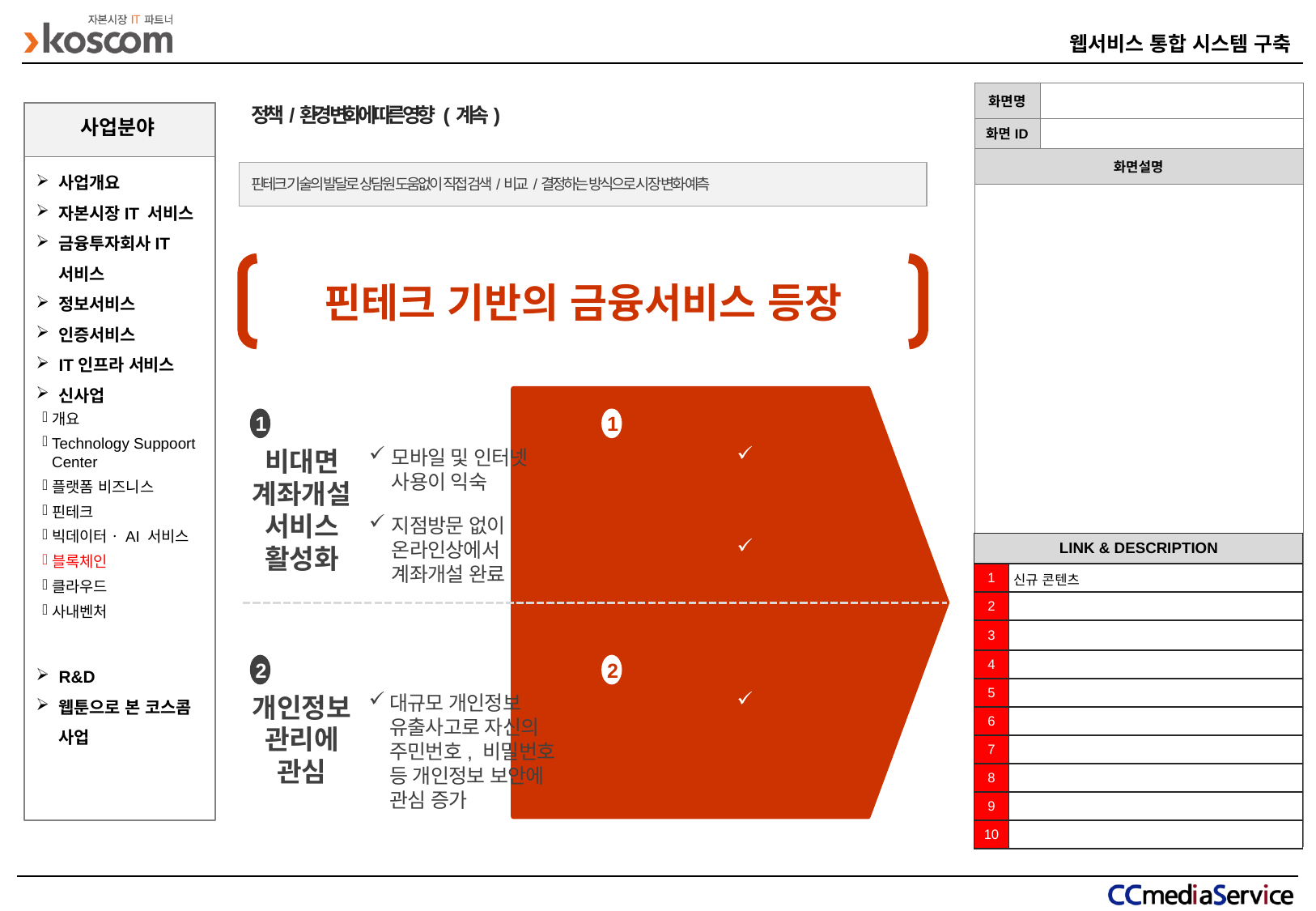

정책/환경 변화에 따른 영향  ( 계속)
사업분야
사업개요
자본시장IT 서비스
금융투자회사IT 서비스
정보서비스
인증서비스
IT인프라 서비스
신사업
핀테크 기술의 발달로 상담원 도움없이 직접 검색/비교/결정하는 방식으로 시장 변화 예측

핀테크 기반의 금융서비스 등장

1
1
비대면 계좌개설 서비스 활성화
모바일 및 인터넷 사용이 익숙
지점방문 없이 온라인상에서 계좌개설 완료
스스로 검색/선택 방식 선호
상담원 등의 개입없이 직접 상품검색
직접 검색/비교하면서 자신에게 맞는 최선의 상품 선택
2
2
개인정보 관리에 관심
대규모 개인정보 유출사고로 자신의 주민번호, 비밀번호 등 개인정보 보안에 관심 증가
시스템적인
보안성
확보 추구
전화번호, 비밀번호 등 개인정보  노출에 거부감
개요
Technology Suppoort Center
플랫폼 비즈니스
핀테크
빅데이터ㆍAI 서비스
블록체인
클라우드
사내벤처
| LINK & DESCRIPTION |  |
| --- | --- |
| 1 | 신규 콘텐츠 |
| 2 |  |
| 3 |  |
| 4 |  |
| 5 |  |
| 6 |  |
| 7 |  |
| 8 |  |
| 9 |  |
| 10 |  |
R&D
웹툰으로 본 코스콤 사업